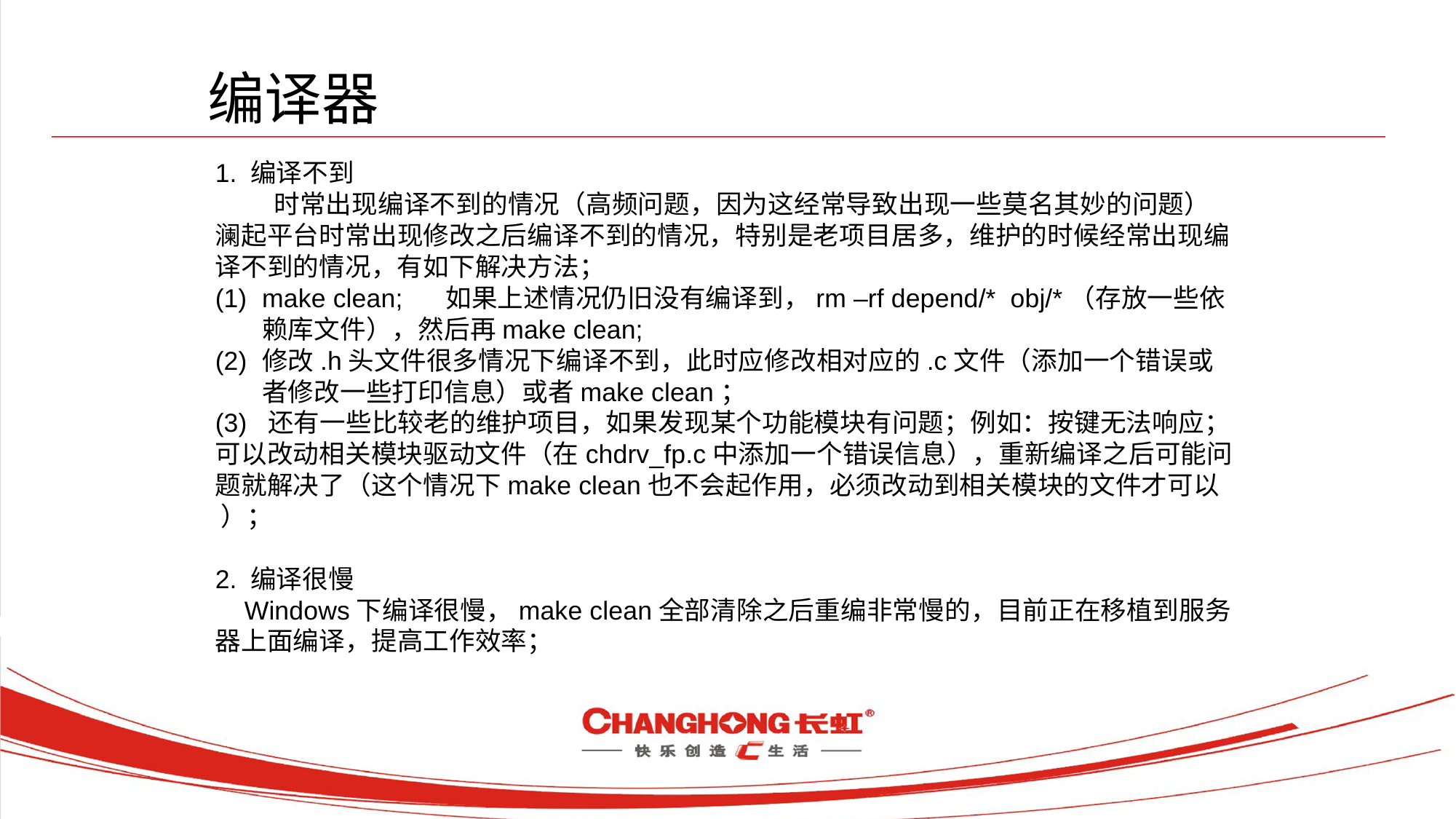

编译器
1. 编译不到
         时常出现编译不到的情况（高频问题，因为这经常导致出现一些莫名其妙的问题）
澜起平台时常出现修改之后编译不到的情况，特别是老项目居多，维护的时候经常出现编译不到的情况，有如下解决方法；
make clean;     如果上述情况仍旧没有编译到，rm –rf depend/*  obj/*（存放一些依赖库文件），然后再make clean;
修改.h头文件很多情况下编译不到，此时应修改相对应的.c文件（添加一个错误或者修改一些打印信息）或者make clean；
(3)  还有一些比较老的维护项目，如果发现某个功能模块有问题；例如：按键无法响应；可以改动相关模块驱动文件（在chdrv_fp.c中添加一个错误信息），重新编译之后可能问题就解决了（这个情况下make clean也不会起作用，必须改动到相关模块的文件才可以 ）；

2. 编译很慢
    Windows下编译很慢，make clean全部清除之后重编非常慢的，目前正在移植到服务器上面编译，提高工作效率；